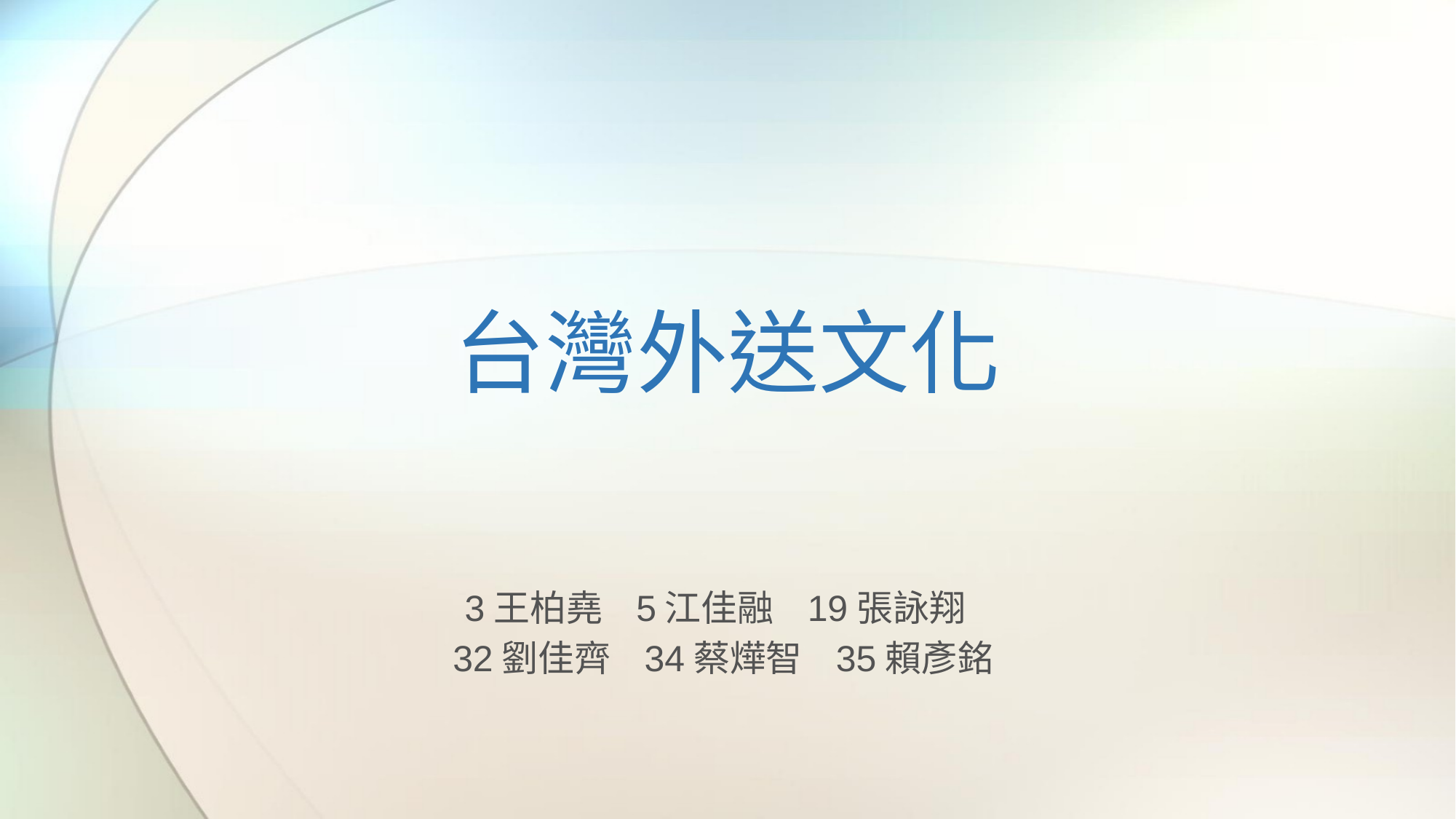

# 台灣外送文化
3王柏堯   5江佳融   19張詠翔
32劉佳齊   34蔡燁智   35賴彥銘